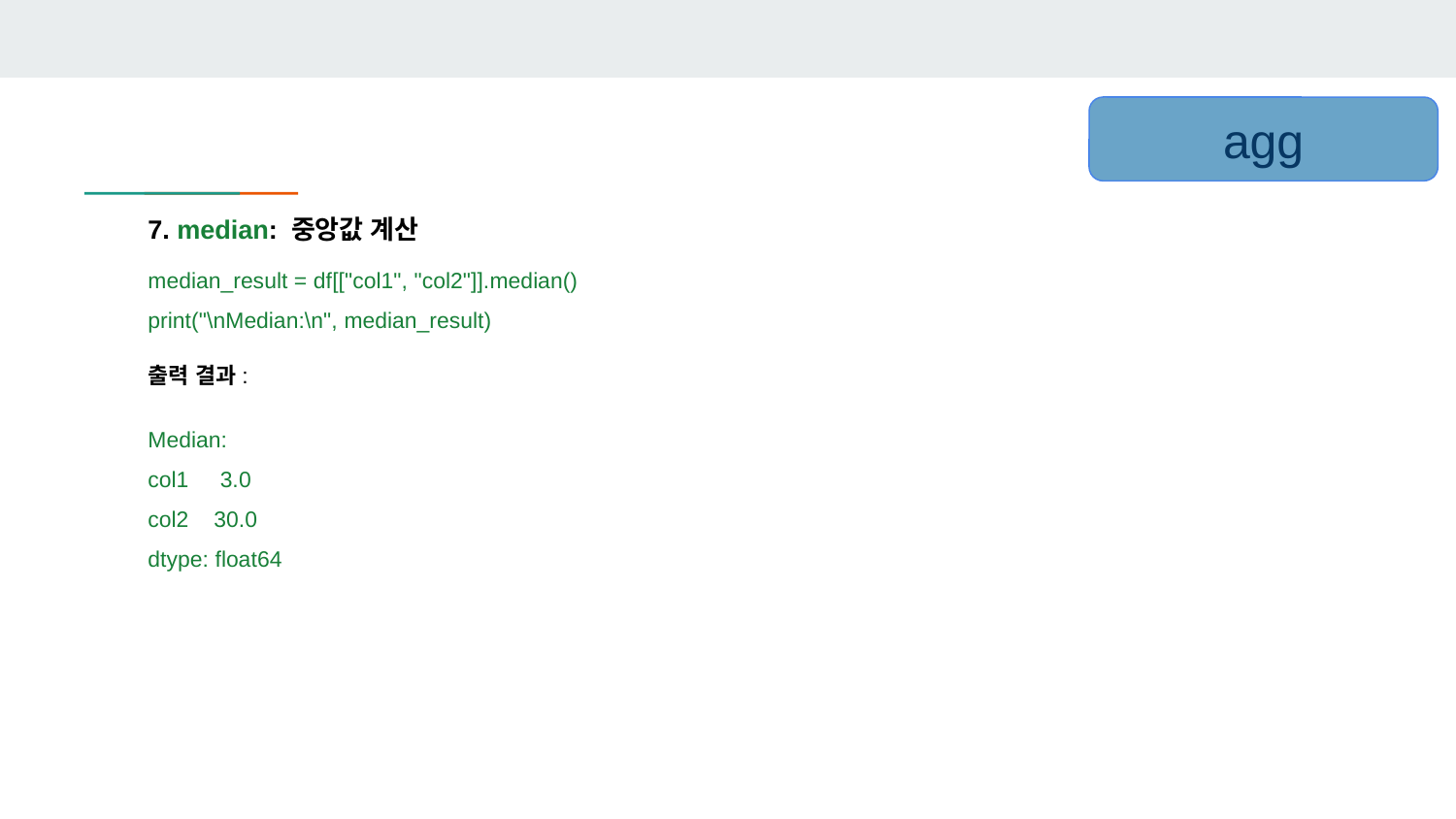

agg
7. median: 중앙값 계산
median_result = df[["col1", "col2"]].median()
print("\nMedian:\n", median_result)
출력 결과:
Median:
col1     3.0
col2    30.0
dtype: float64